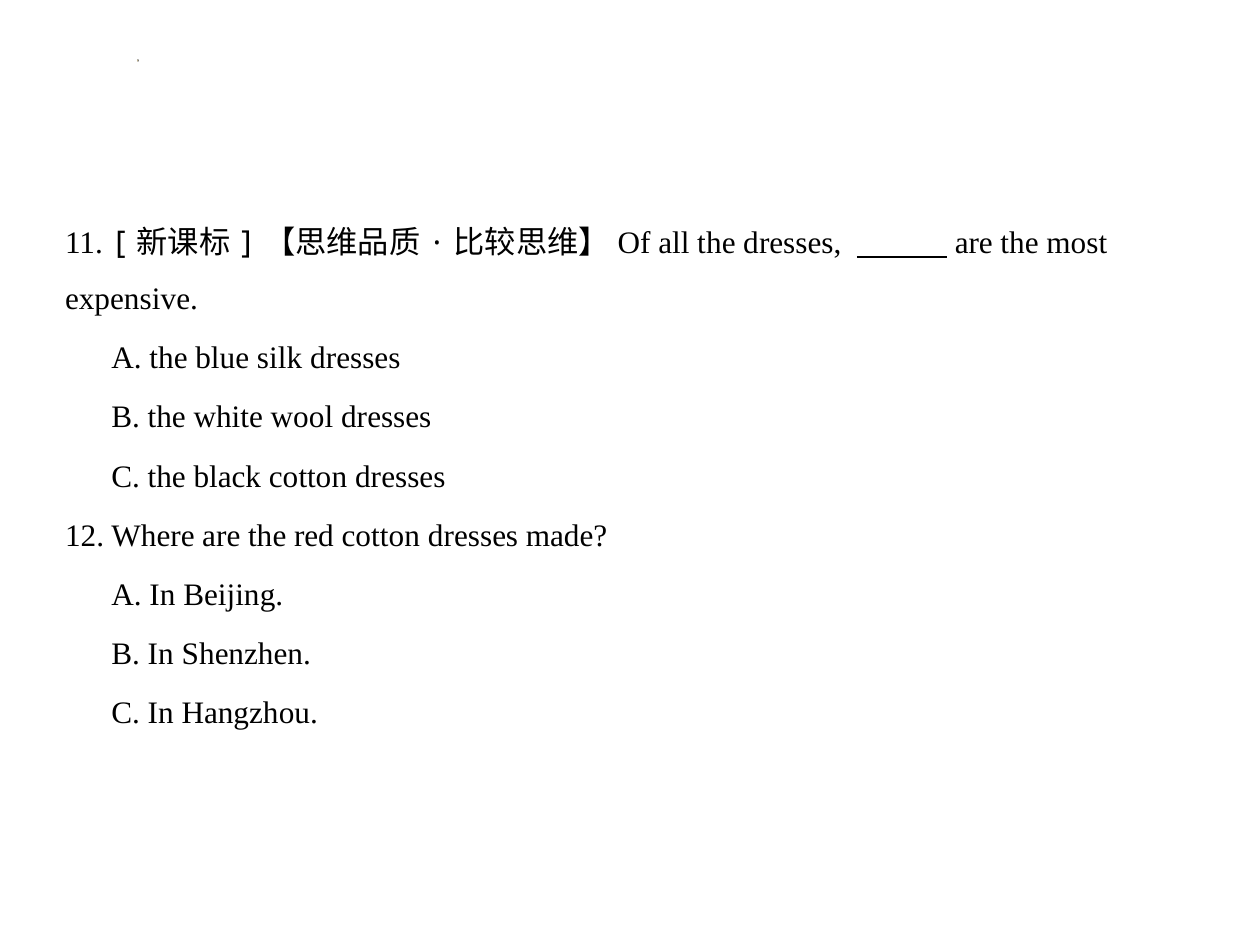

11. [新课标]【思维品质·比较思维】Of all the dresses, 　　    are the most expensive.
      A. the blue silk dresses
      B. the white wool dresses
      C. the black cotton dresses
12. Where are the red cotton dresses made?
      A. In Beijing.
      B. In Shenzhen.
      C. In Hangzhou.